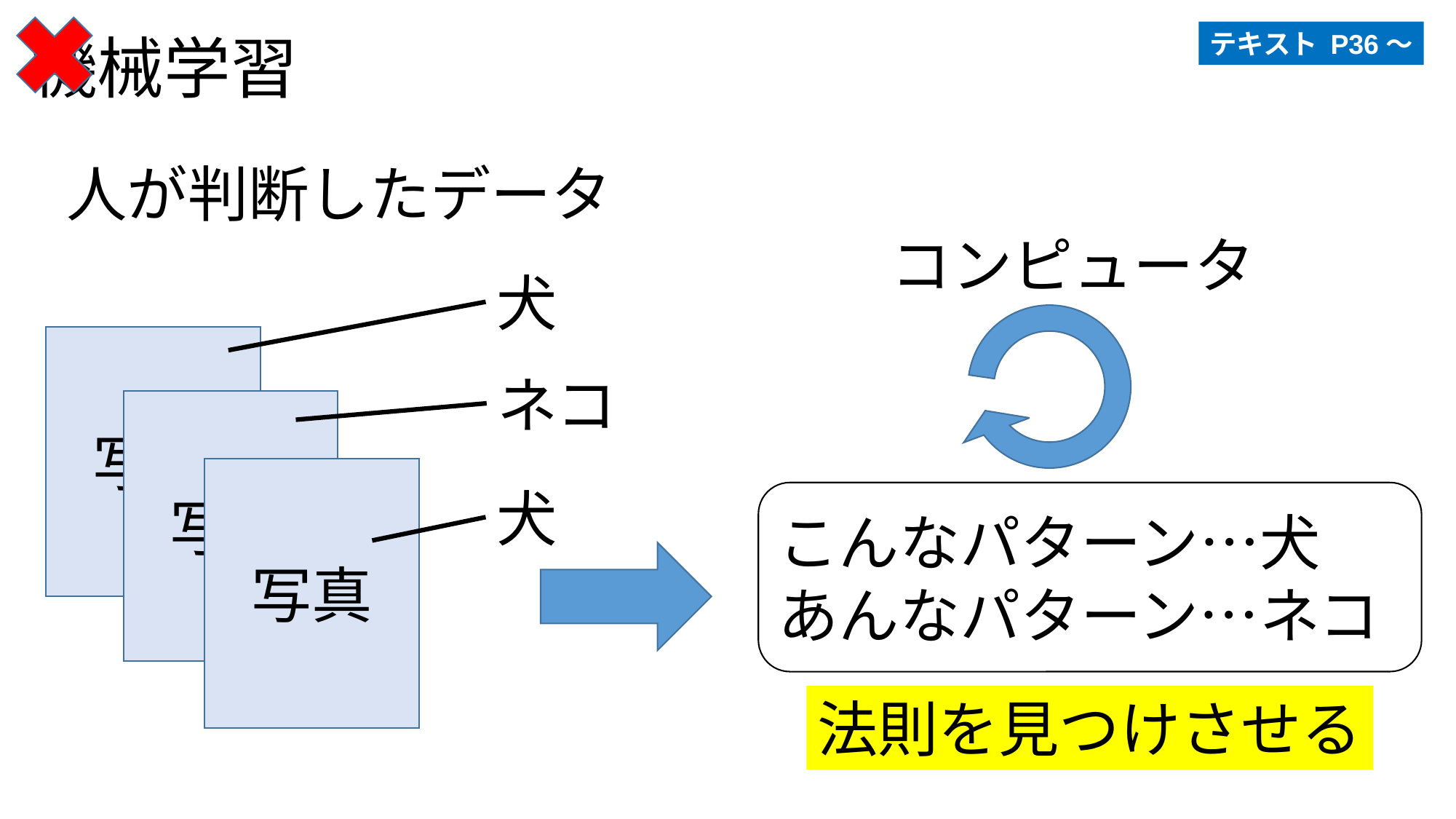

# 機械学習
テキスト P36～
人が判断したデータ
コンピュータ
犬

写真
ネコ
写真
写真
犬
こんなパターン…犬
あんなパターン…ネコ

法則を見つけさせる